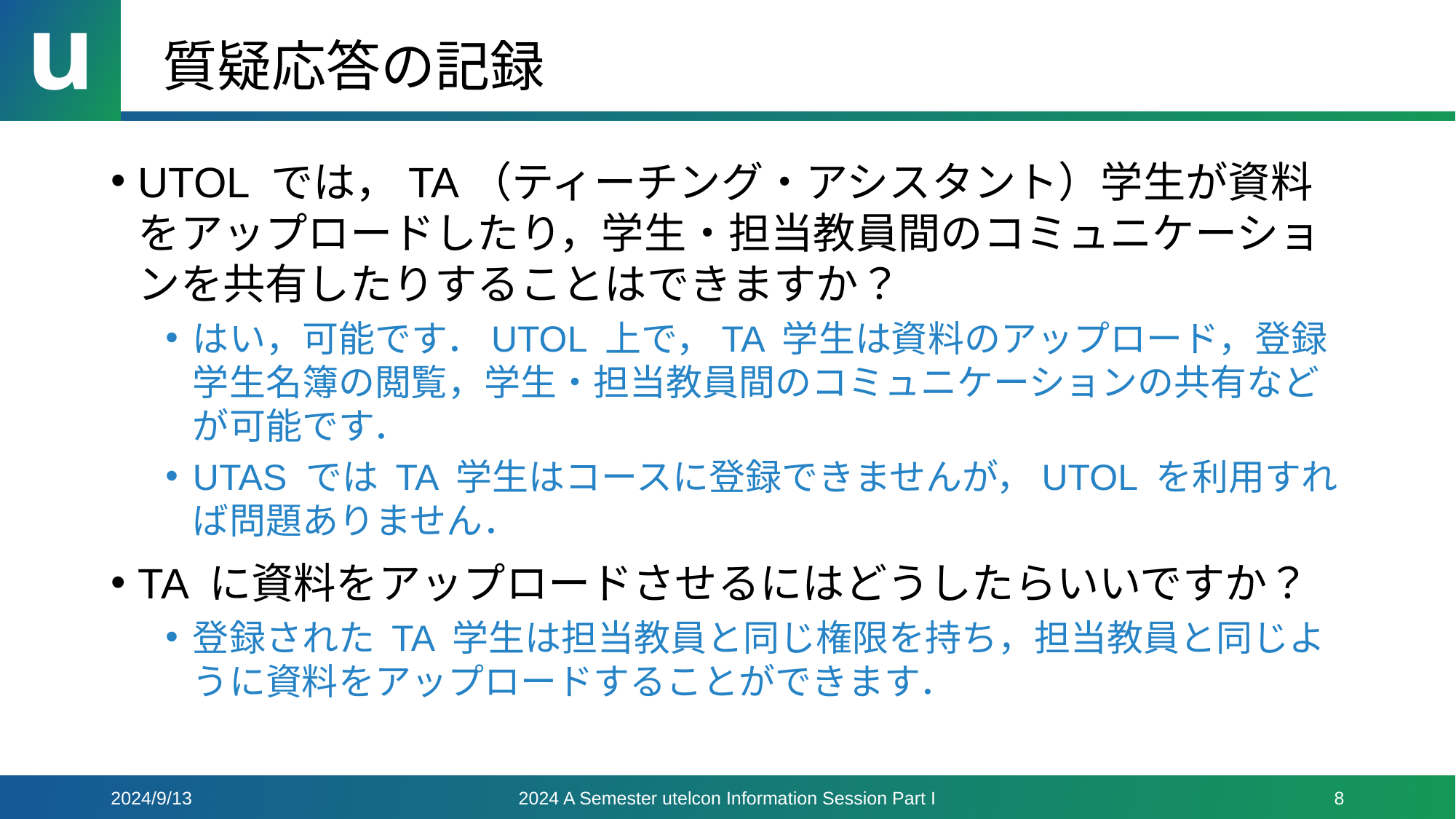

# 質疑応答の記録
UTOL では，TA（ティーチング・アシスタント）学生が資料をアップロードしたり，学生・担当教員間のコミュニケーションを共有したりすることはできますか？
はい，可能です．UTOL 上で，TA 学生は資料のアップロード，登録学生名簿の閲覧，学生・担当教員間のコミュニケーションの共有などが可能です．
UTAS では TA 学生はコースに登録できませんが，UTOL を利用すれば問題ありません．
TA に資料をアップロードさせるにはどうしたらいいですか？
登録された TA 学生は担当教員と同じ権限を持ち，担当教員と同じように資料をアップロードすることができます．
2024/9/13
2024 A Semester utelcon Information Session Part I
8